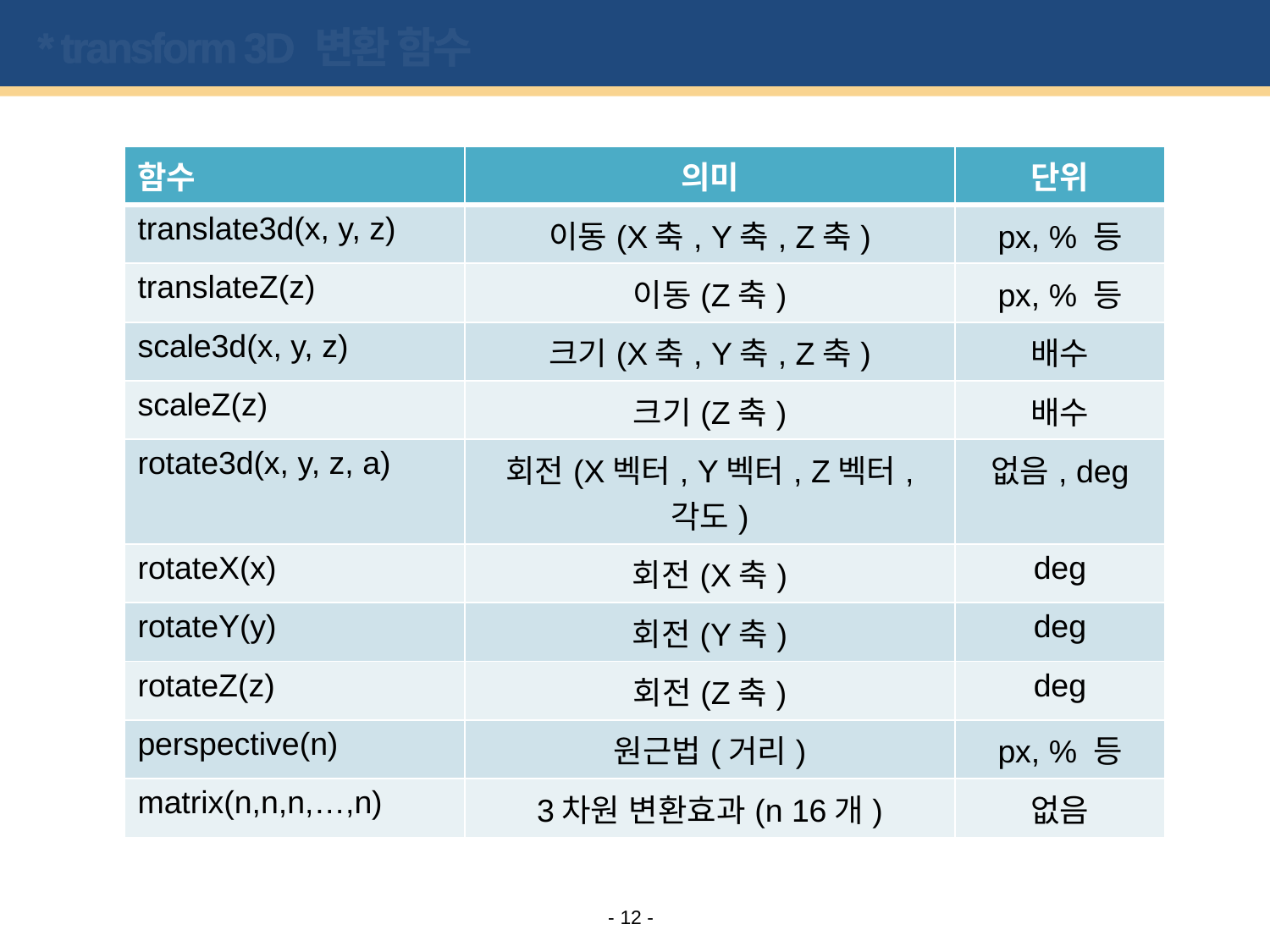

# * transform 3D 변환 함수
| 함수 | 의미 | 단위 |
| --- | --- | --- |
| translate3d(x, y, z) | 이동(X축, Y축, Z축) | px, % 등 |
| translateZ(z) | 이동(Z축) | px, % 등 |
| scale3d(x, y, z) | 크기(X축, Y축, Z축) | 배수 |
| scaleZ(z) | 크기(Z축) | 배수 |
| rotate3d(x, y, z, a) | 회전(X벡터, Y벡터, Z벡터, 각도) | 없음, deg |
| rotateX(x) | 회전(X축) | deg |
| rotateY(y) | 회전(Y축) | deg |
| rotateZ(z) | 회전(Z축) | deg |
| perspective(n) | 원근법(거리) | px, % 등 |
| matrix(n,n,n,…,n) | 3차원 변환효과(n 16개) | 없음 |